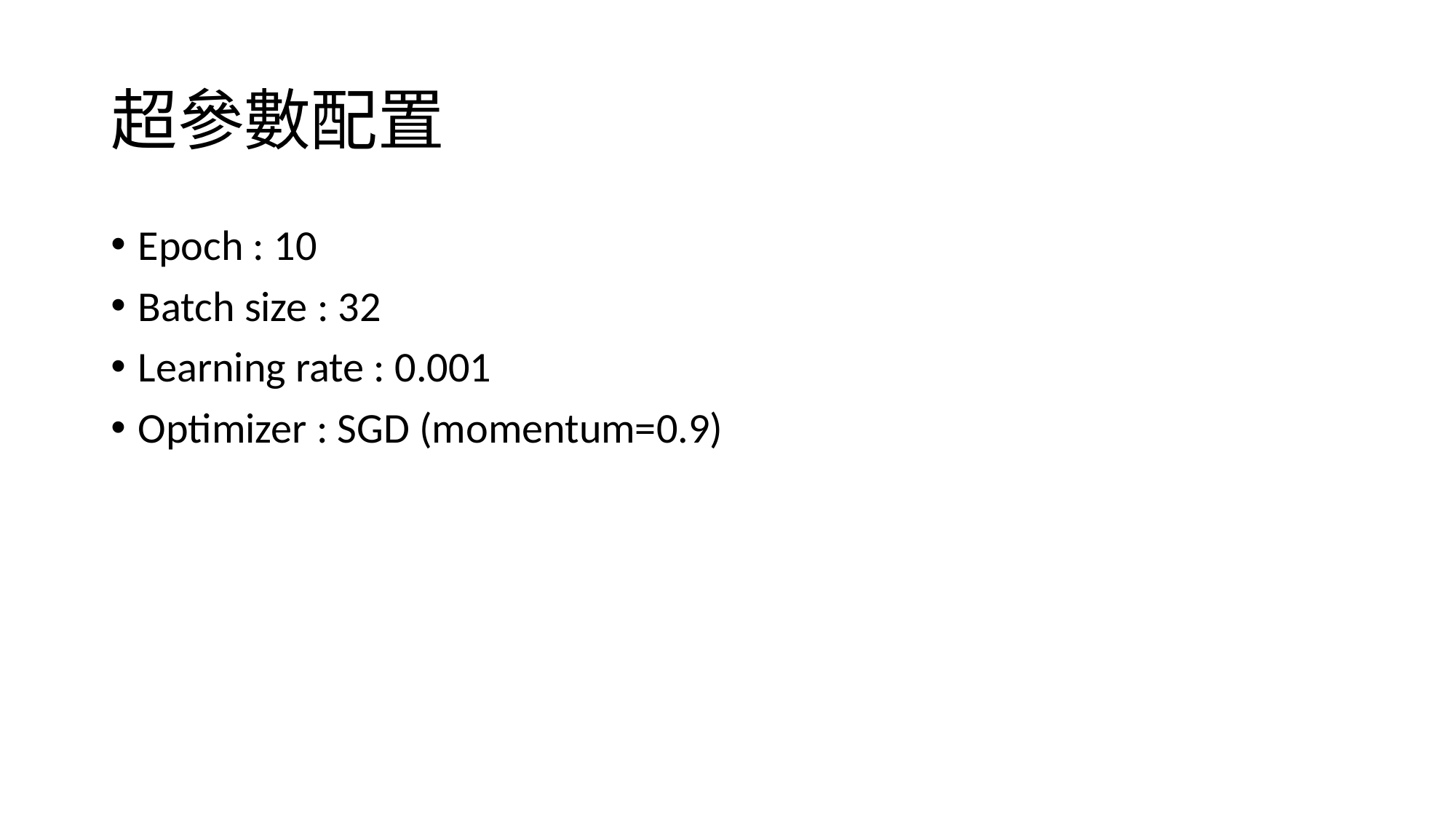

# 超參數配置
Epoch : 10
Batch size : 32
Learning rate : 0.001
Optimizer : SGD (momentum=0.9)